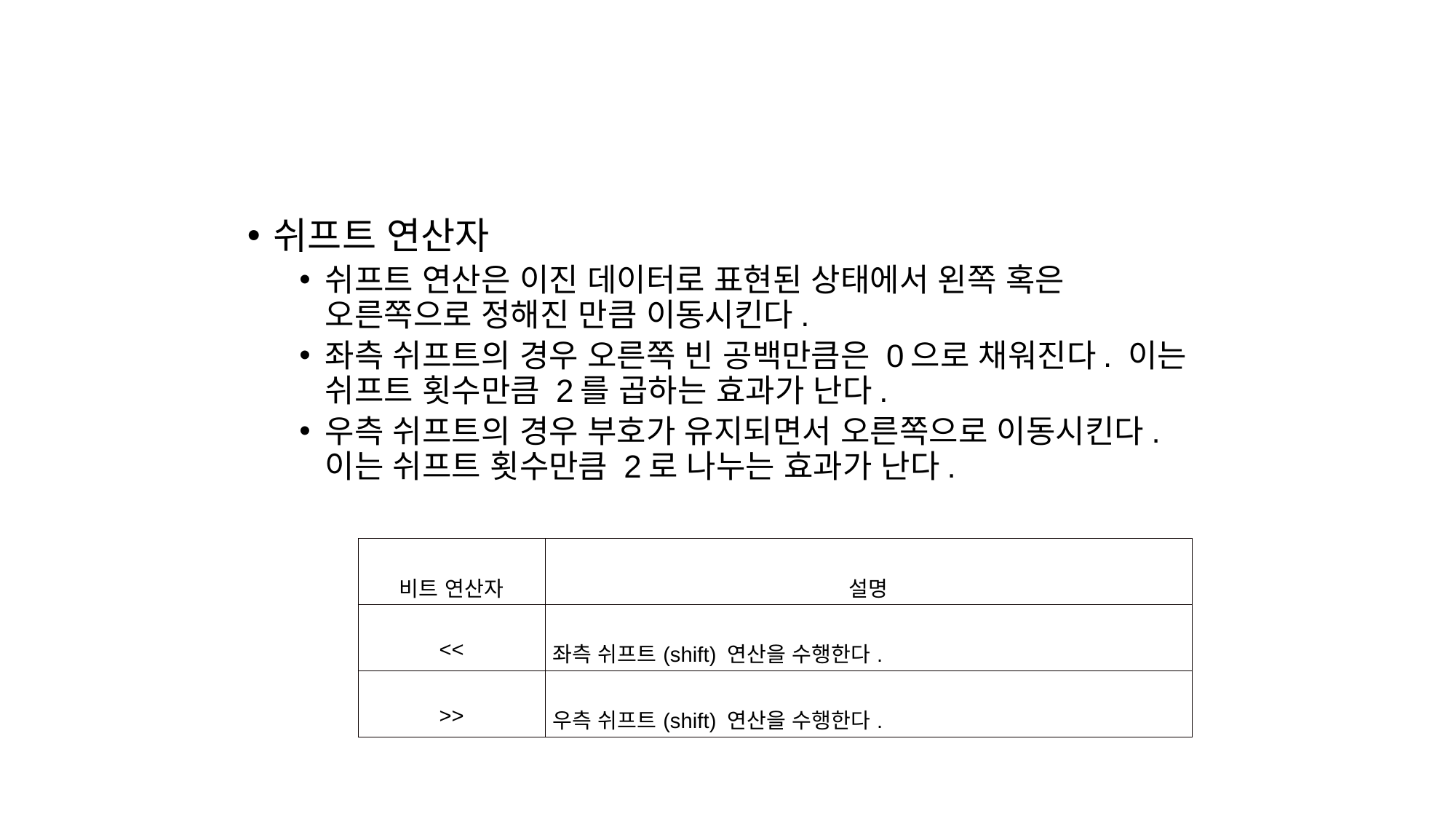

#
쉬프트 연산자
쉬프트 연산은 이진 데이터로 표현된 상태에서 왼쪽 혹은 오른쪽으로 정해진 만큼 이동시킨다.
좌측 쉬프트의 경우 오른쪽 빈 공백만큼은 0으로 채워진다. 이는 쉬프트 횟수만큼 2를 곱하는 효과가 난다.
우측 쉬프트의 경우 부호가 유지되면서 오른쪽으로 이동시킨다. 이는 쉬프트 횟수만큼 2로 나누는 효과가 난다.

| 비트 연산자 | 설명 |
| --- | --- |
| << | 좌측 쉬프트(shift) 연산을 수행한다. |
| >> | 우측 쉬프트(shift) 연산을 수행한다. |